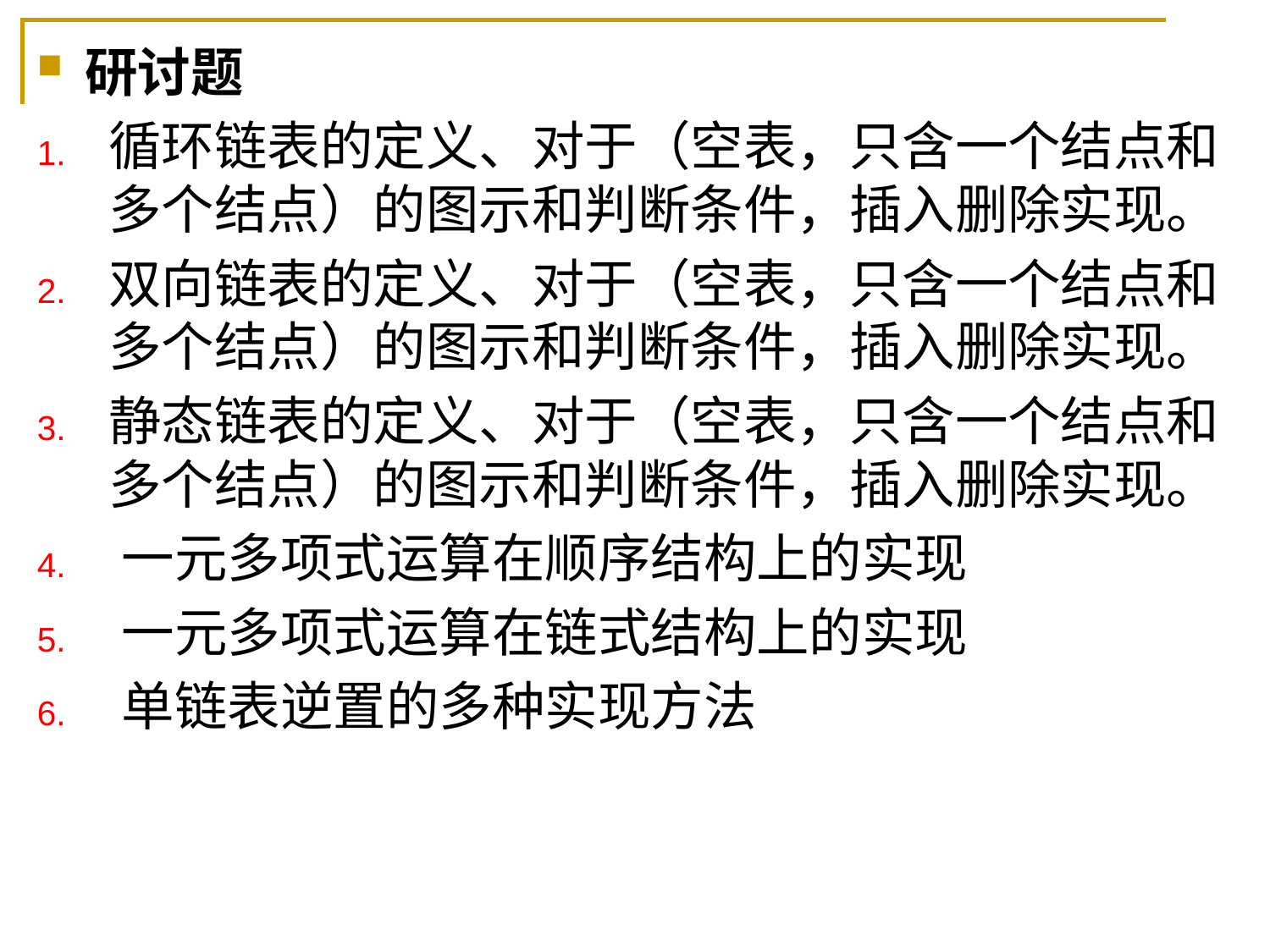

研讨题
循环链表的定义、对于（空表，只含一个结点和多个结点）的图示和判断条件，插入删除实现。
双向链表的定义、对于（空表，只含一个结点和多个结点）的图示和判断条件，插入删除实现。
静态链表的定义、对于（空表，只含一个结点和多个结点）的图示和判断条件，插入删除实现。
一元多项式运算在顺序结构上的实现
一元多项式运算在链式结构上的实现
单链表逆置的多种实现方法